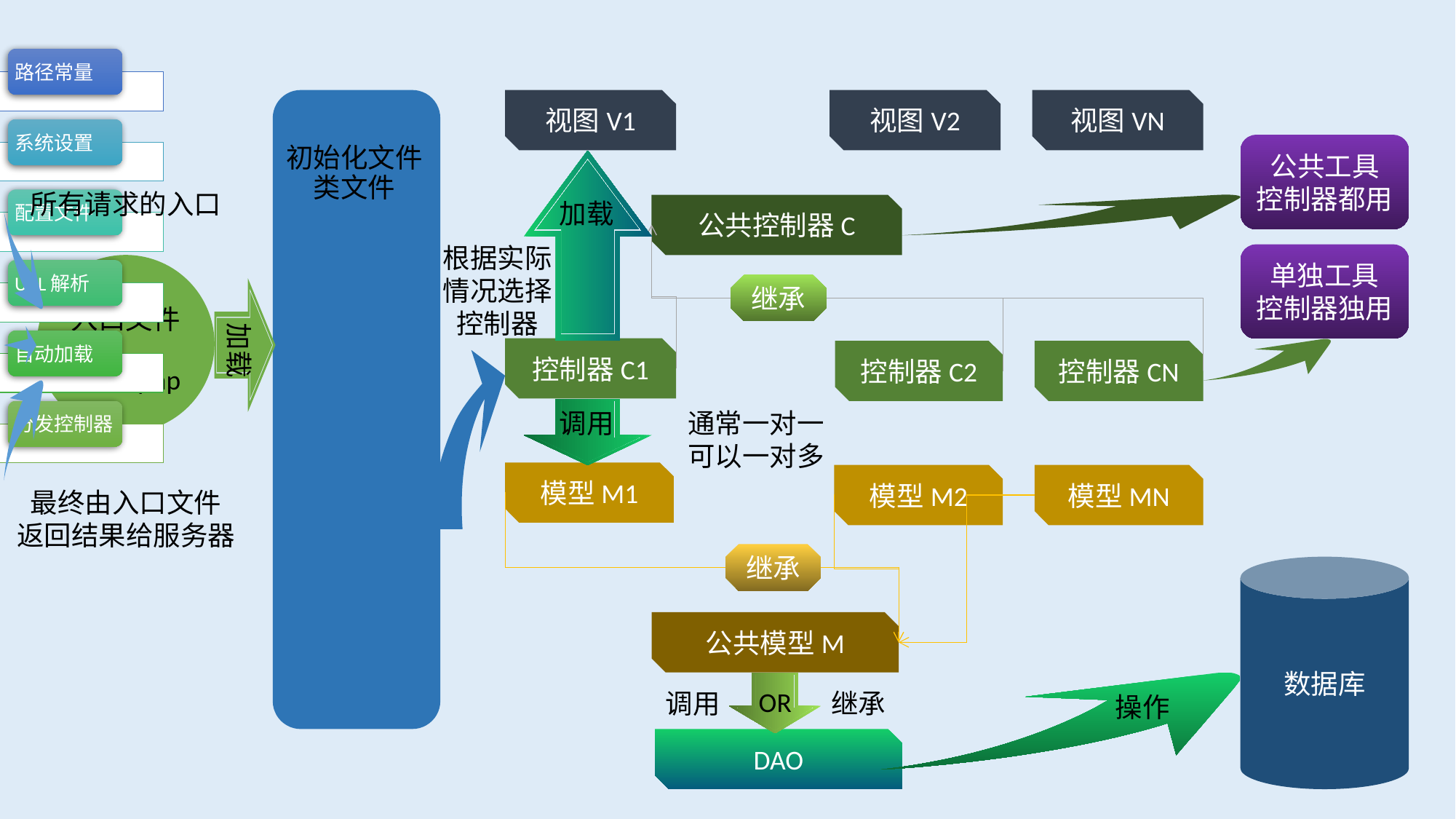

视图V1
视图V2
视图VN
初始化文件
公共工具
控制器都用
类文件

所有请求的入口
加载

公共控制器C

路径常量

系统设置

配置文件

URL解析

自动加载

分发控制器
根据实际
情况选择
控制器

单独工具
控制器独用

继承

入口文件
加载

控制器C1

控制器C2
控制器CN

index.php

调用
通常一对一
可以一对多

模型M1
模型M2
模型MN
最终由入口文件
返回结果给服务器
继承
数据库
公共模型M

OR
继承
调用
操作
DAO